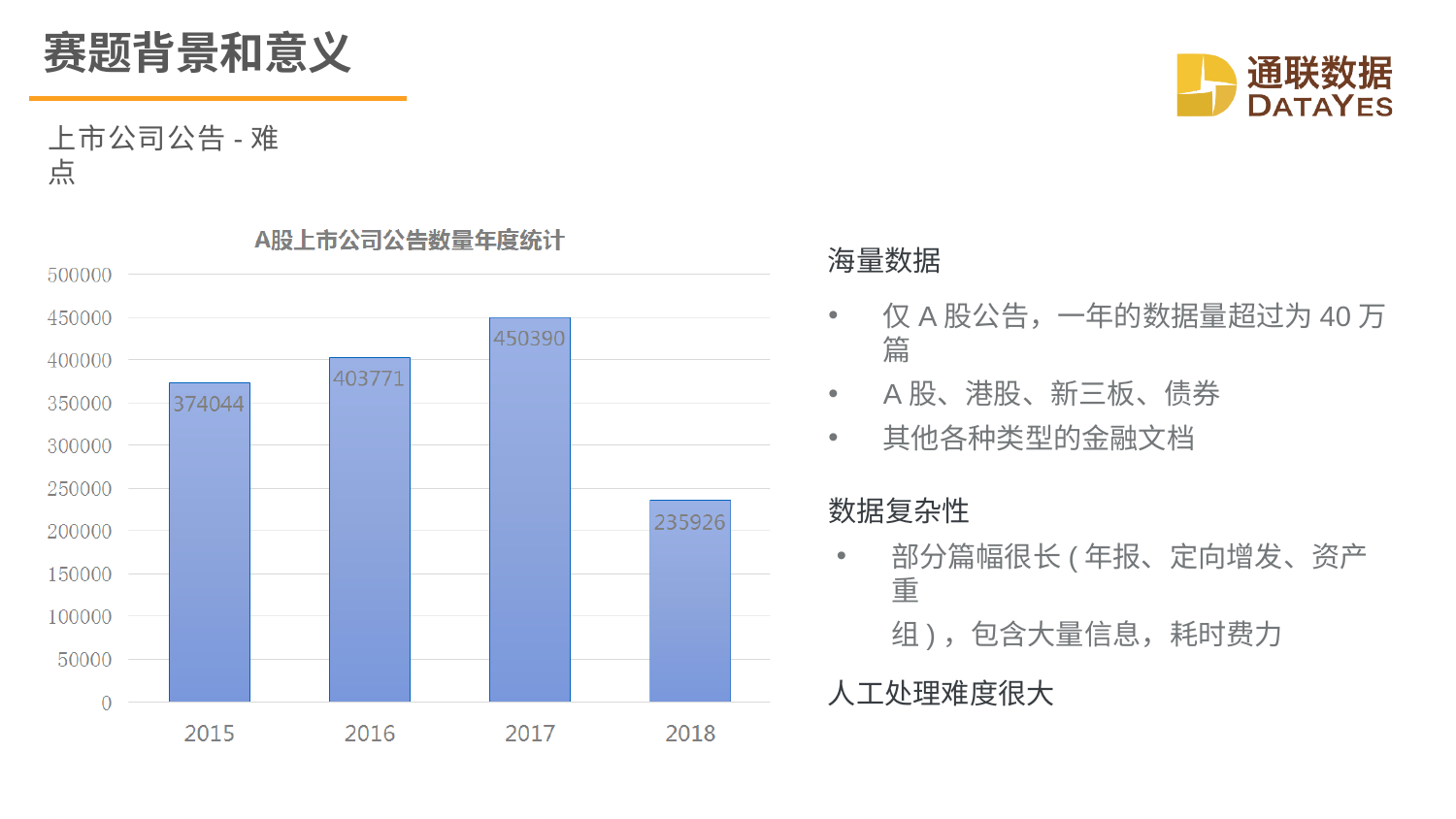

# 赛题背景和意义

上市公司公告-难点

海量数据
仅A股公告，一年的数据量超过为40万篇
A股、港股、新三板、债券
其他各种类型的金融文档

数据复杂性
部分篇幅很长(年报、定向增发、资产重
组)，包含大量信息，耗时费力
人工处理难度很大

Copyright © 2017 DataYes. All rights reserved	● 保密文件，请勿外泄